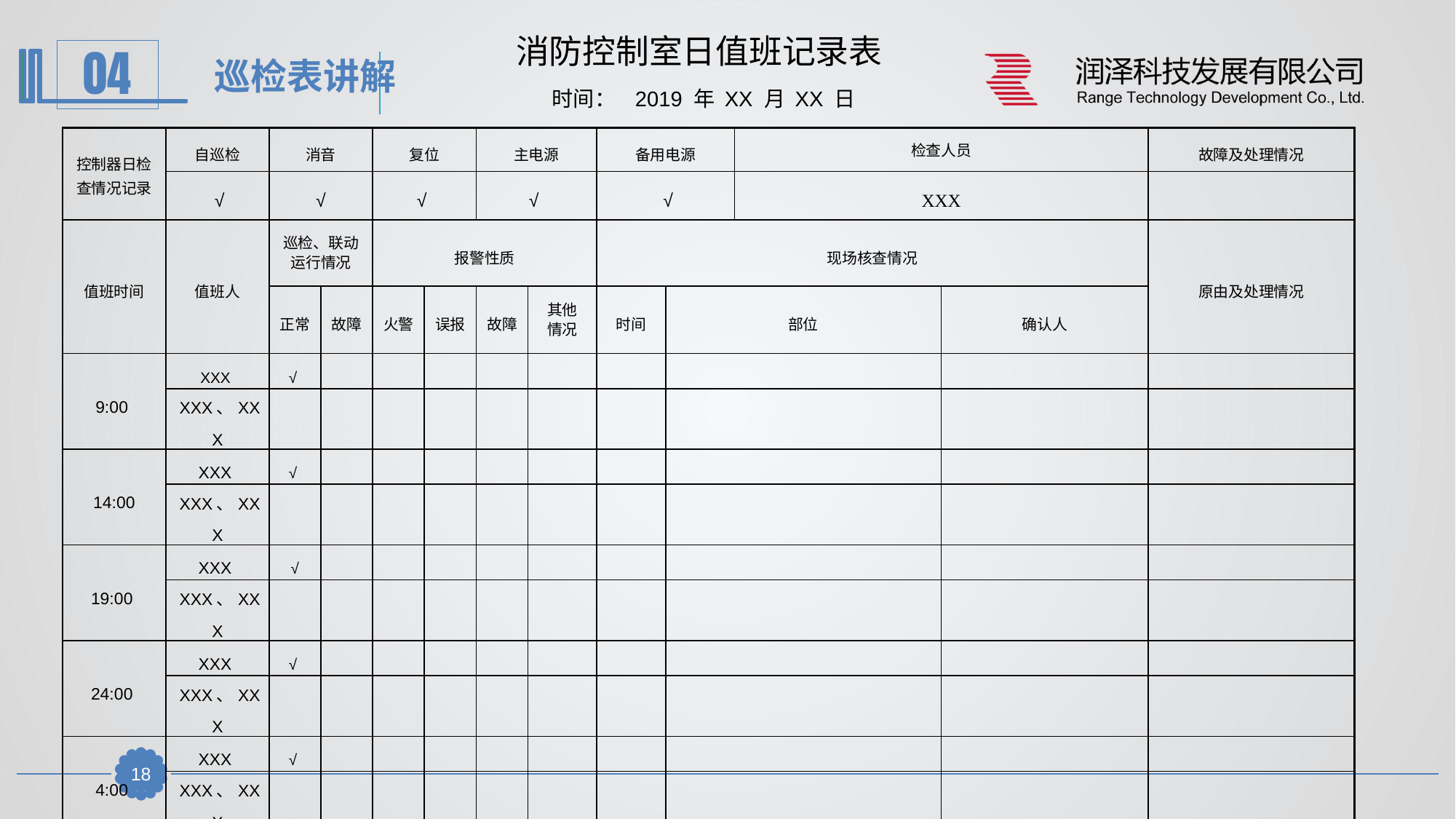

消防控制室日值班记录表

 时间：   2019 年 XX 月 XX 日

巡检表讲解
| 控制器日检查情况记录 | 自巡检 | 消音 |  | 复位 |  | 主电源 |  | 备用电源 |  | 检查人员 |  | 故障及处理情况 |
| --- | --- | --- | --- | --- | --- | --- | --- | --- | --- | --- | --- | --- |
|  | √ | √ |  | √ |  | √ |  | √ |  | XXX |  |  |
| 值班时间 | 值班人 | 巡检、联动运行情况 |  | 报警性质 |  |  |  | 现场核查情况 |  |  |  | 原由及处理情况 |
|  |  | 正常 | 故障 | 火警 | 误报 | 故障 | 其他 情况 | 时间 | 部位 |  | 确认人 |  |
| 9:00 | XXX | √ |  |  |  |  |  |  |  |  |  |  |
|  | XXX、XXX |  |  |  |  |  |  |  |  |  |  |  |
| 14:00 | XXX | √ |  |  |  |  |  |  |  |  |  |  |
|  | XXX、XXX |  |  |  |  |  |  |  |  |  |  |  |
| 19:00 | XXX | √ |  |  |  |  |  |  |  |  |  |  |
|  | XXX、XXX |  |  |  |  |  |  |  |  |  |  |  |
| 24:00 | XXX | √ |  |  |  |  |  |  |  |  |  |  |
|  | XXX、XXX |  |  |  |  |  |  |  |  |  |  |  |
| 4:00 | XXX | √ |  |  |  |  |  |  |  |  |  |  |
|  | XXX、XXX |  |  |  |  |  |  |  |  |  |  |  |
| 备注 | 1、本表必须由当班值班人员如实填写，并签字确认，原则为每日重新开始新一页； 2、控制器日检查情况由每日首班进行测试并记录； 3、情况正常的打“√”，存在问题的打“X”，未修复的应在交班时交接并注明； 4、每月成册，存档备查。 |  |  |  |  |  |  |  |  |  |  |  |
18